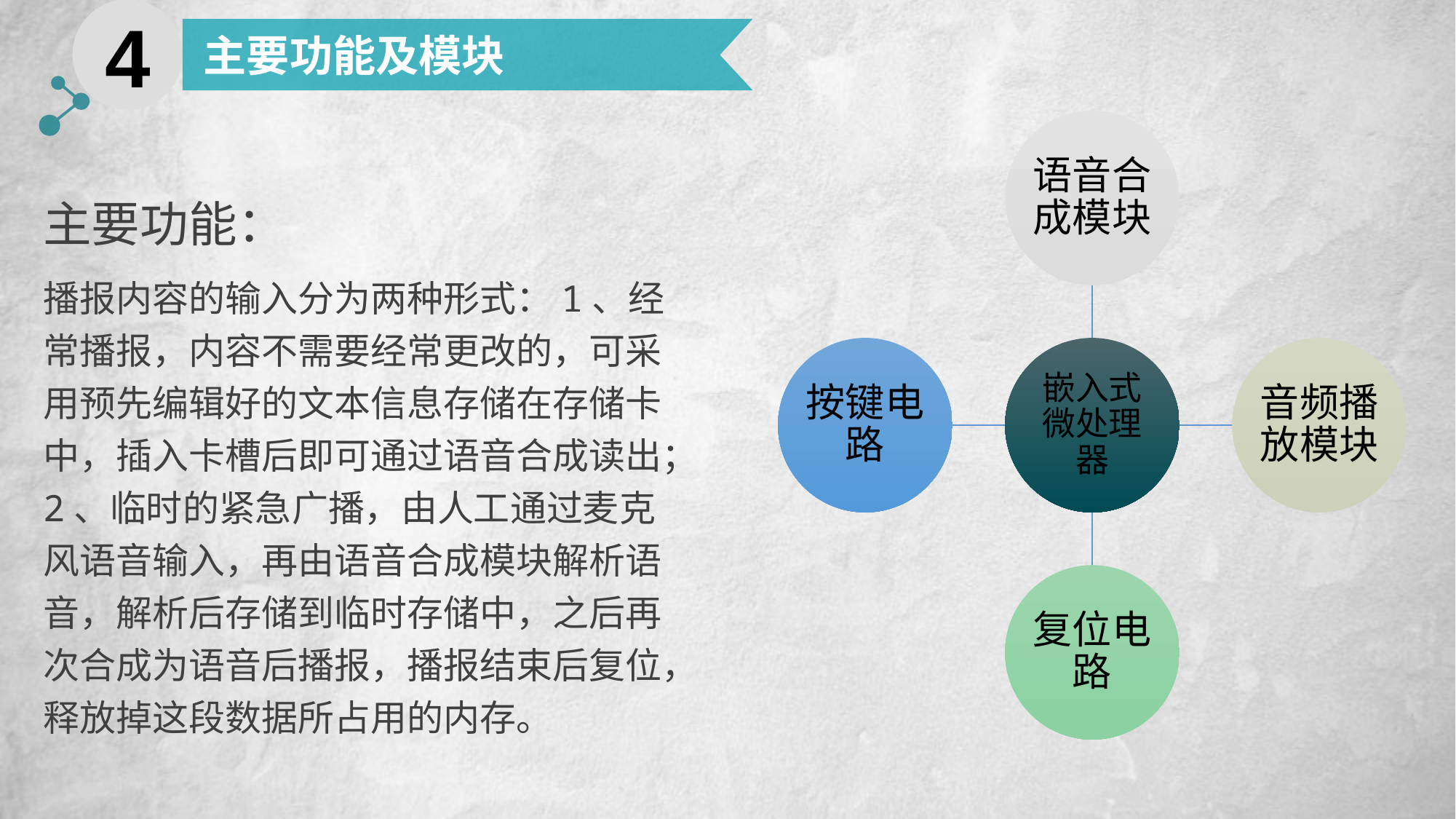

4

主要功能及模块
嵌入式微处理器

语音合成模块

音频播放模块

复位电路

按键电路
主要功能：
播报内容的输入分为两种形式：1、经常播报，内容不需要经常更改的，可采用预先编辑好的文本信息存储在存储卡中，插入卡槽后即可通过语音合成读出；2、临时的紧急广播，由人工通过麦克风语音输入，再由语音合成模块解析语音，解析后存储到临时存储中，之后再次合成为语音后播报，播报结束后复位，释放掉这段数据所占用的内存。